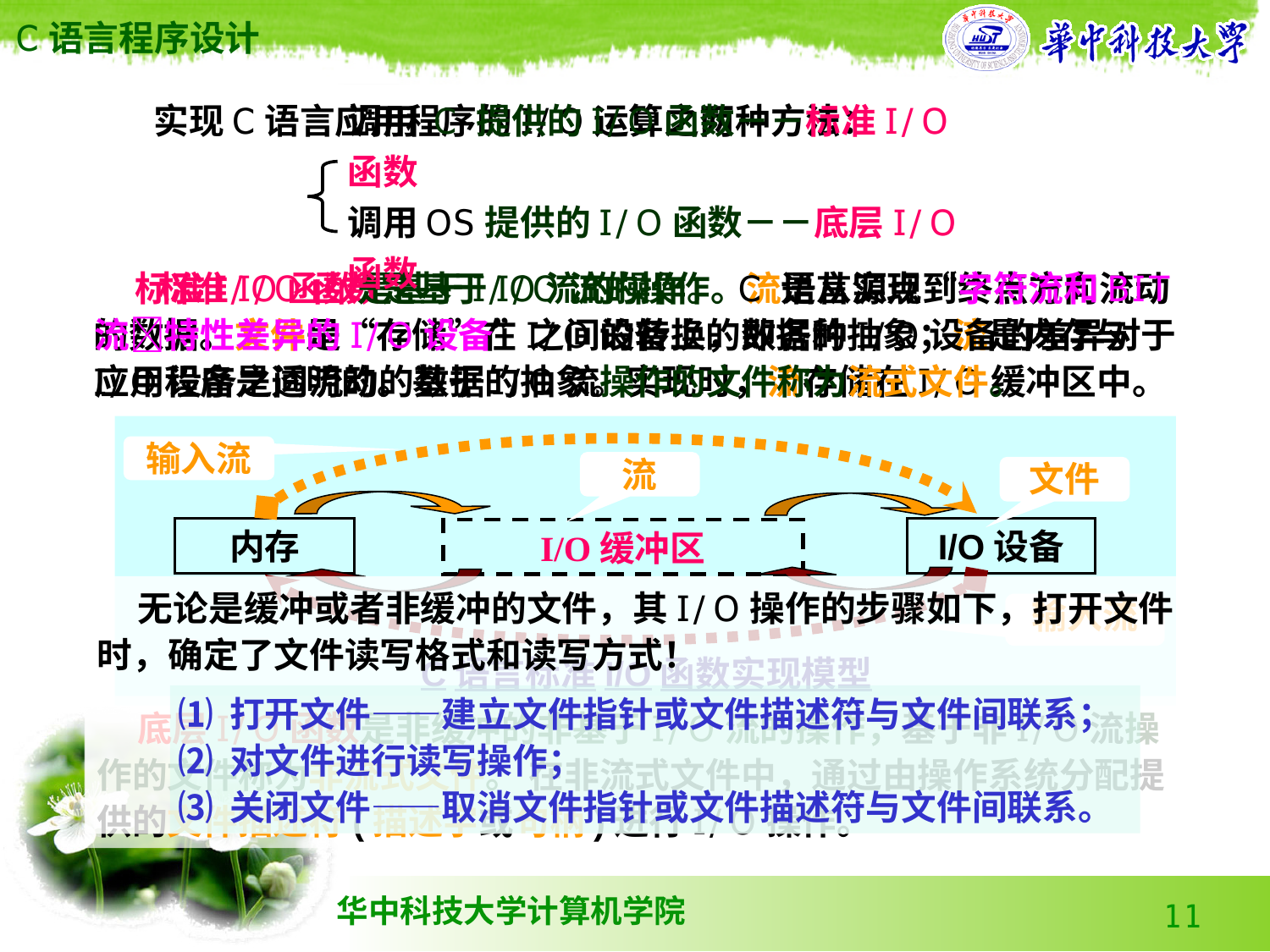

实现C语言应用程序的I/O运算之两种方法：
调用  C 提供的I/O函数－－标准I/O函数
调用OS提供的I/O函数－－底层I/O函数

       标准I/O函数是基于I/O流的操作。流是从源点到终点方向流动的数据。文件是“存储”在I/O设备上的数据的抽象；流是内存与I/O设备之间流动的数据的抽象。实现时，流存储在I/O缓冲区中。
    标准I/O函数是基于I/O流的操作。 C 语言实现“字符流和BIT流⇔特性差异的I/O设备”之间的转换，即各种I/O设备的差异对于应用程序是透明的。基于I/O流操作的文件称为流式文件。

输入流

流
文件

内存
I/O设备
I/O缓冲区

输入流
C语言标准I/O函数实现模型
    无论是缓冲或者非缓冲的文件，其I/O操作的步骤如下，打开文件时，确定了文件读写格式和读写方式！
          ⑴ 打开文件——建立文件指针或文件描述符与文件间联系；
          ⑵ 对文件进行读写操作；
          ⑶ 关闭文件——取消文件指针或文件描述符与文件间联系。

    底层I/O函数是非缓冲的非基于I/O流的操作，基于非I/O流操作的文件称为非流式文件。 在非流式文件中，通过由操作系统分配提供的文件描述符(描述字或句柄)进行I/O操作。

11